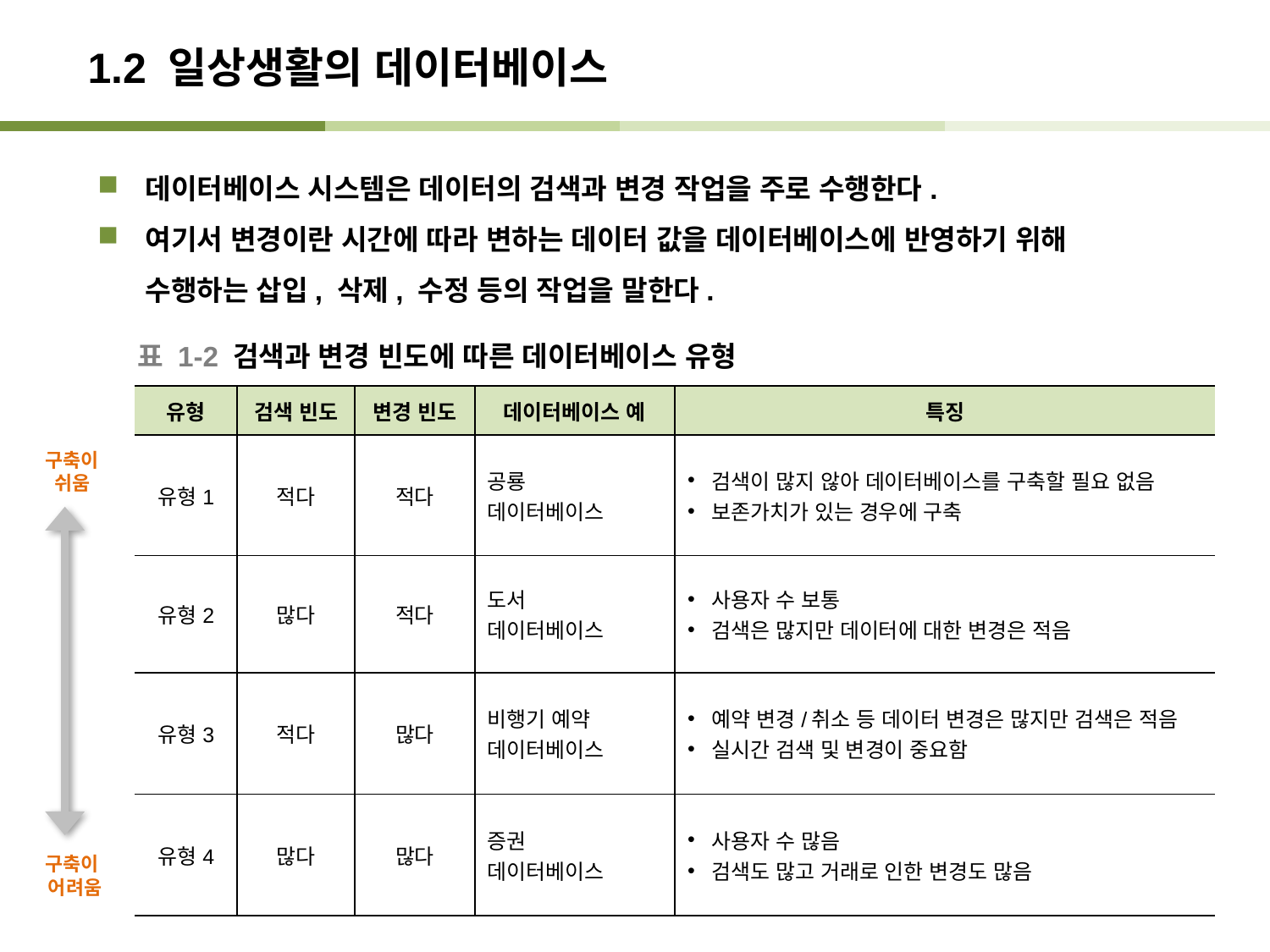

# 1.2 일상생활의 데이터베이스
데이터베이스 시스템은 데이터의 검색과 변경 작업을 주로 수행한다.
여기서 변경이란 시간에 따라 변하는 데이터 값을 데이터베이스에 반영하기 위해
수행하는 삽입, 삭제, 수정 등의 작업을 말한다.
표 1-2 검색과 변경 빈도에 따른 데이터베이스 유형
| 유형 | 검색 빈도 | 변경 빈도 | 데이터베이스 예 | 특징 |
| --- | --- | --- | --- | --- |
| 유형1 | 적다 | 적다 | 공룡 데이터베이스 | 검색이 많지 않아 데이터베이스를 구축할 필요 없음 보존가치가 있는 경우에 구축 |
| 유형2 | 많다 | 적다 | 도서 데이터베이스 | 사용자 수 보통 검색은 많지만 데이터에 대한 변경은 적음 |
| 유형3 | 적다 | 많다 | 비행기 예약 데이터베이스 | 예약 변경/취소 등 데이터 변경은 많지만 검색은 적음 실시간 검색 및 변경이 중요함 |
| 유형4 | 많다 | 많다 | 증권 데이터베이스 | 사용자 수 많음 검색도 많고 거래로 인한 변경도 많음 |
구축이
쉬움
구축이
어려움